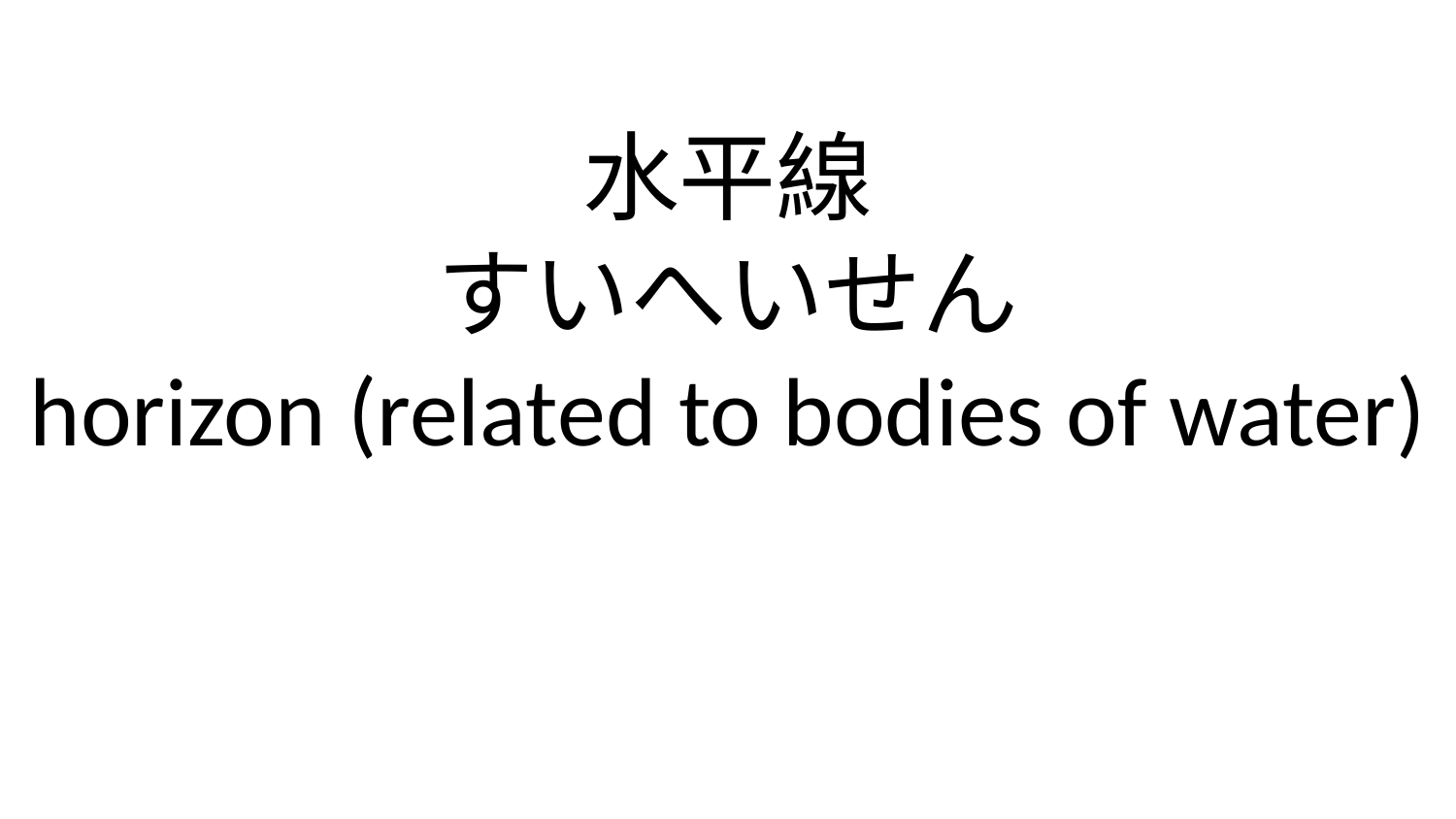

水平線
すいへいせん
horizon (related to bodies of water)